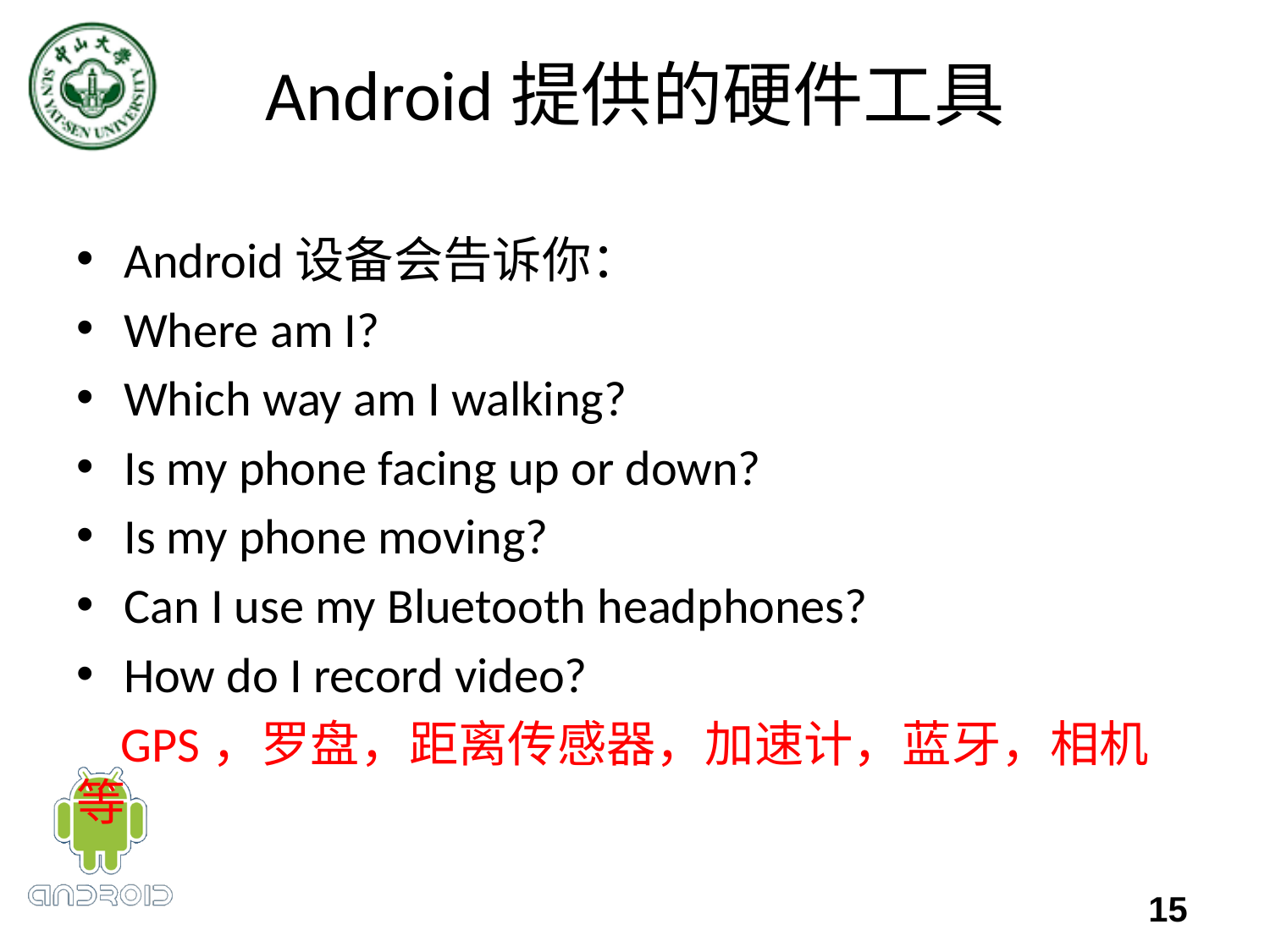

# Android提供的硬件工具
Android设备会告诉你：
Where am I?
Which way am I walking?
Is my phone facing up or down?
Is my phone moving?
Can I use my Bluetooth headphones?
How do I record video?
    GPS，罗盘，距离传感器，加速计，蓝牙，相机等
15